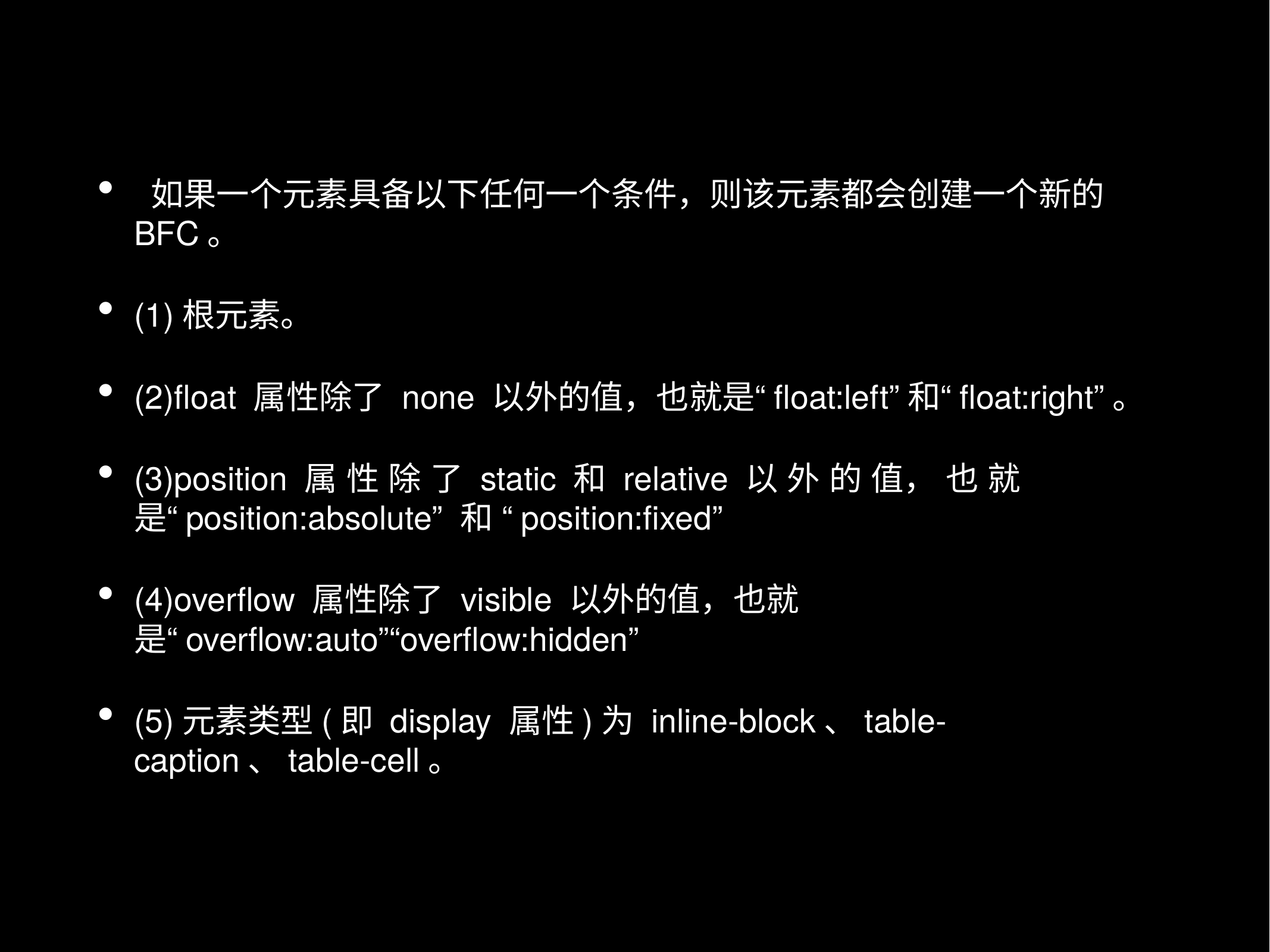

如果一个元素具备以下任何一个条件，则该元素都会创建一个新的 BFC。
(1)根元素。
(2)float 属性除了 none 以外的值，也就是“float:left”和“float:right”。
(3)position 属 性 除 了 static 和 relative 以 外 的 值， 也 就 是“position:absolute” 和 “position:fixed”
(4)overflow 属性除了 visible 以外的值，也就是“overflow:auto”“overflow:hidden”
(5)元素类型(即 display 属性)为 inline-block、table-caption、table-cell。